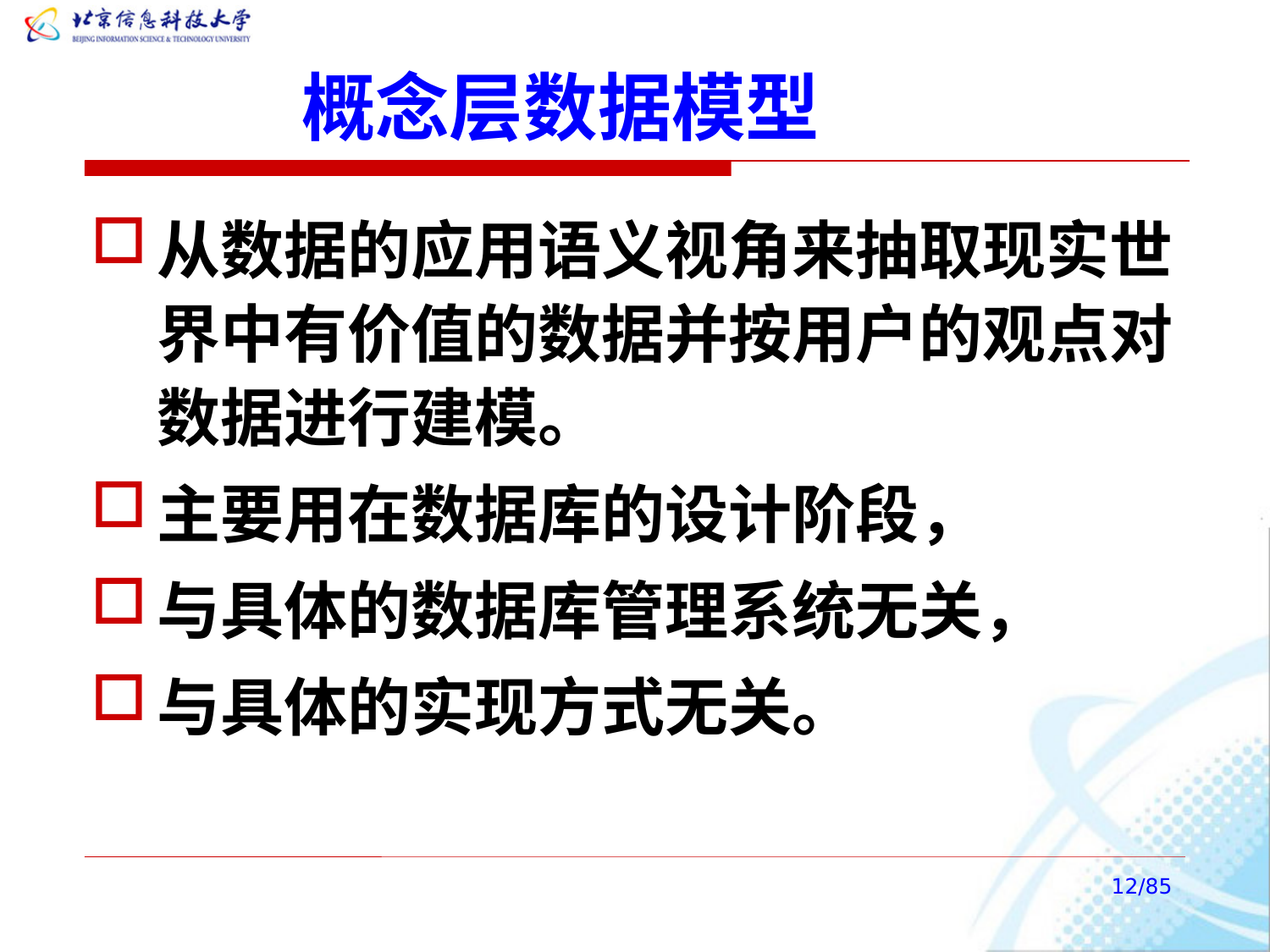

# 概念层数据模型
从数据的应用语义视角来抽取现实世界中有价值的数据并按用户的观点对数据进行建模。
主要用在数据库的设计阶段，
与具体的数据库管理系统无关，
与具体的实现方式无关。

12/85